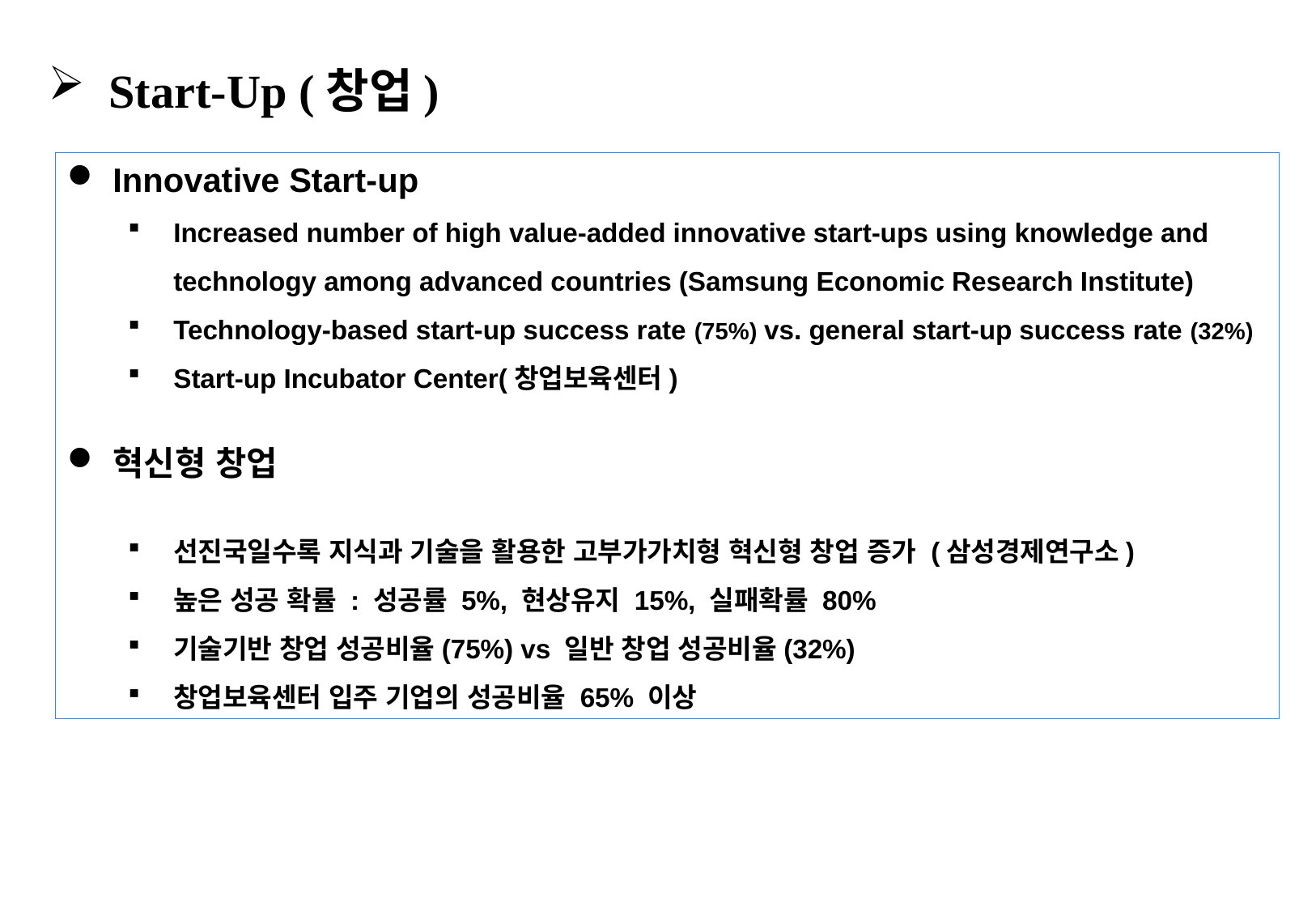

Start-Up (창업)
Innovative Start-up
Increased number of high value-added innovative start-ups using knowledge and technology among advanced countries (Samsung Economic Research Institute)
Technology-based start-up success rate (75%) vs. general start-up success rate (32%)
Start-up Incubator Center(창업보육센터)

혁신형 창업

선진국일수록 지식과 기술을 활용한 고부가가치형 혁신형 창업 증가 (삼성경제연구소)
높은 성공 확률 : 성공률 5%, 현상유지 15%, 실패확률 80%
기술기반 창업 성공비율(75%) vs 일반 창업 성공비율(32%)
창업보육센터 입주 기업의 성공비율 65% 이상